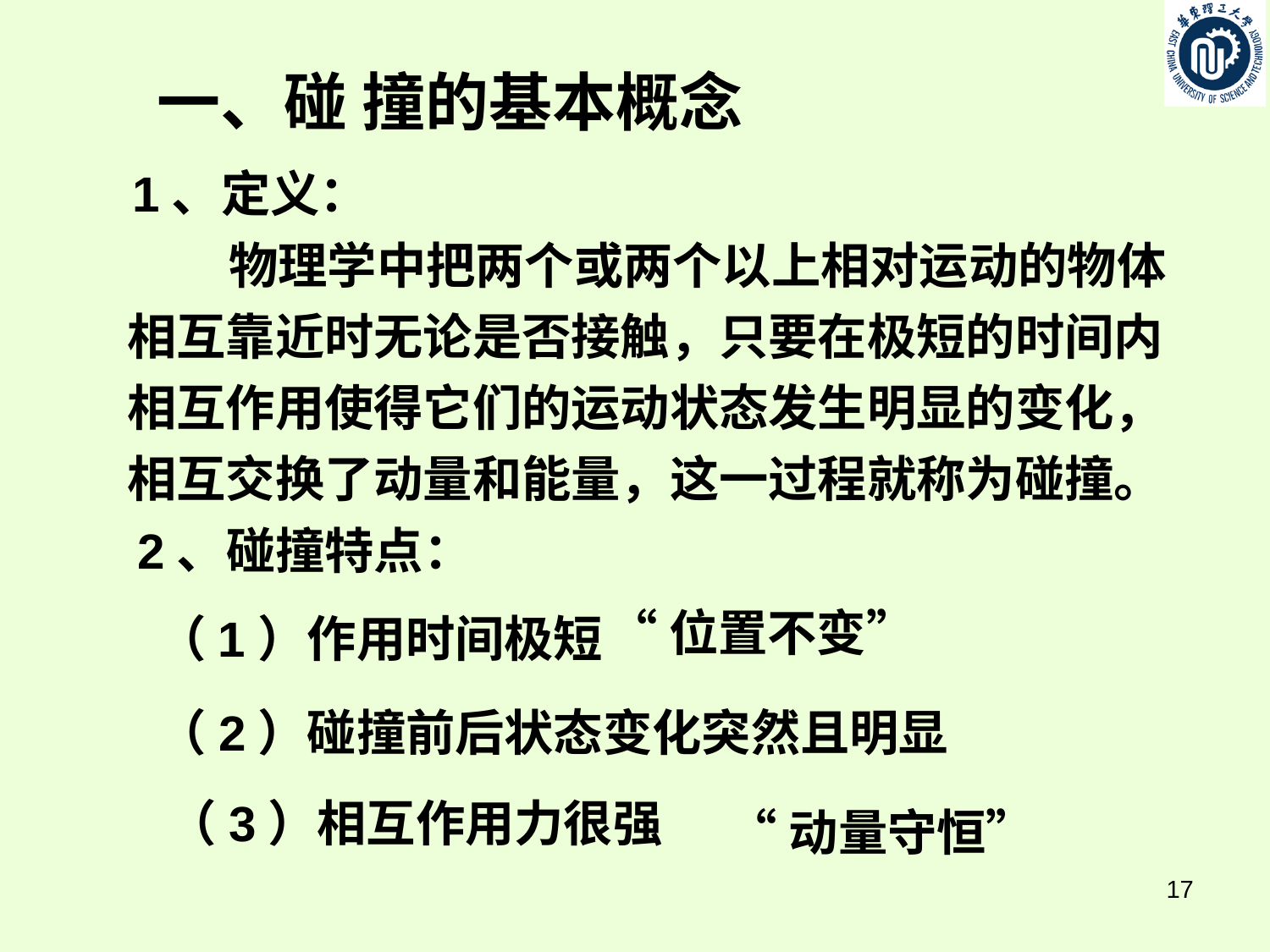

一、碰 撞的基本概念
1、定义：
        物理学中把两个或两个以上相对运动的物体相互靠近时无论是否接触，只要在极短的时间内相互作用使得它们的运动状态发生明显的变化，相互交换了动量和能量，这一过程就称为碰撞。
2、碰撞特点：
“位置不变”
（1）作用时间极短
（2）碰撞前后状态变化突然且明显
（3）相互作用力很强

“动量守恒”
17